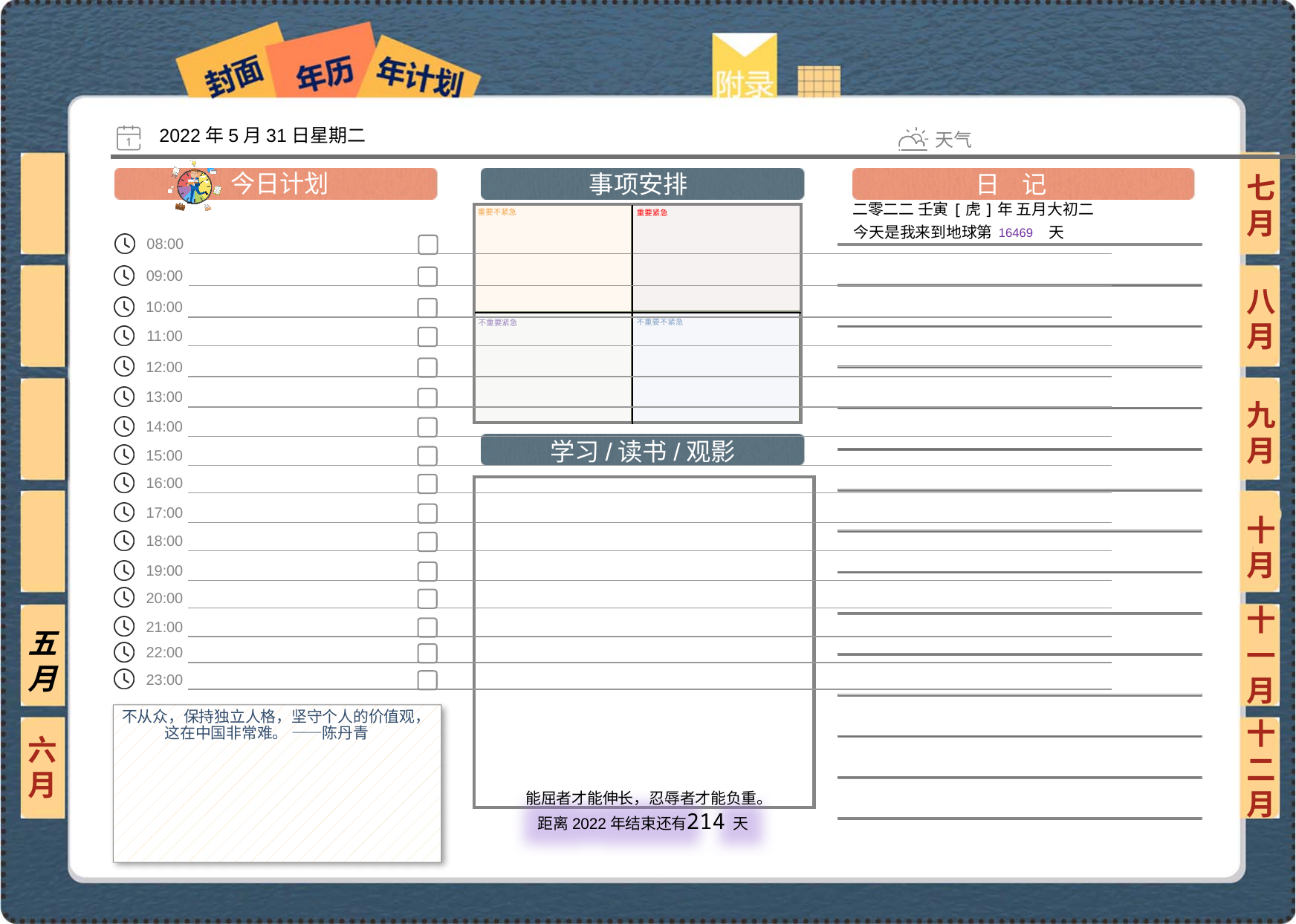

2022年5月31日星期二
七月
二零二二 壬寅[虎]年 五月大初二
16469
八月
九月
十月
十一月
五月
不从众，保持独立人格，坚守个人的价值观，这在中国非常难。 ——陈丹青

六月
十二月
214
 能屈者才能伸长，忍辱者才能负重。